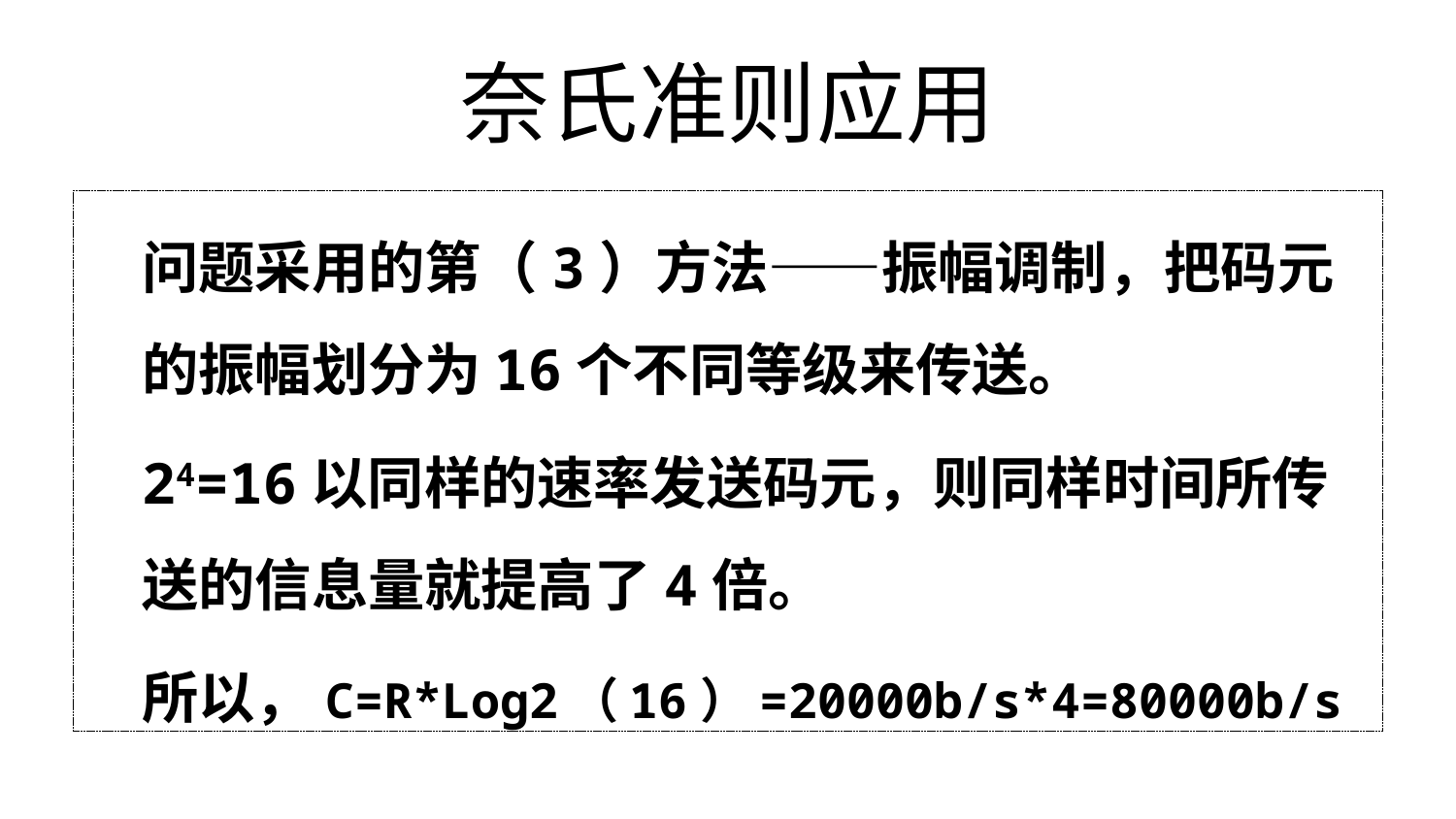

# 奈氏准则应用
	问题采用的第（3）方法——振幅调制，把码元的振幅划分为16个不同等级来传送。
	24=16以同样的速率发送码元，则同样时间所传送的信息量就提高了4倍。
	所以，C=R*Log2（16）=20000b/s*4=80000b/s